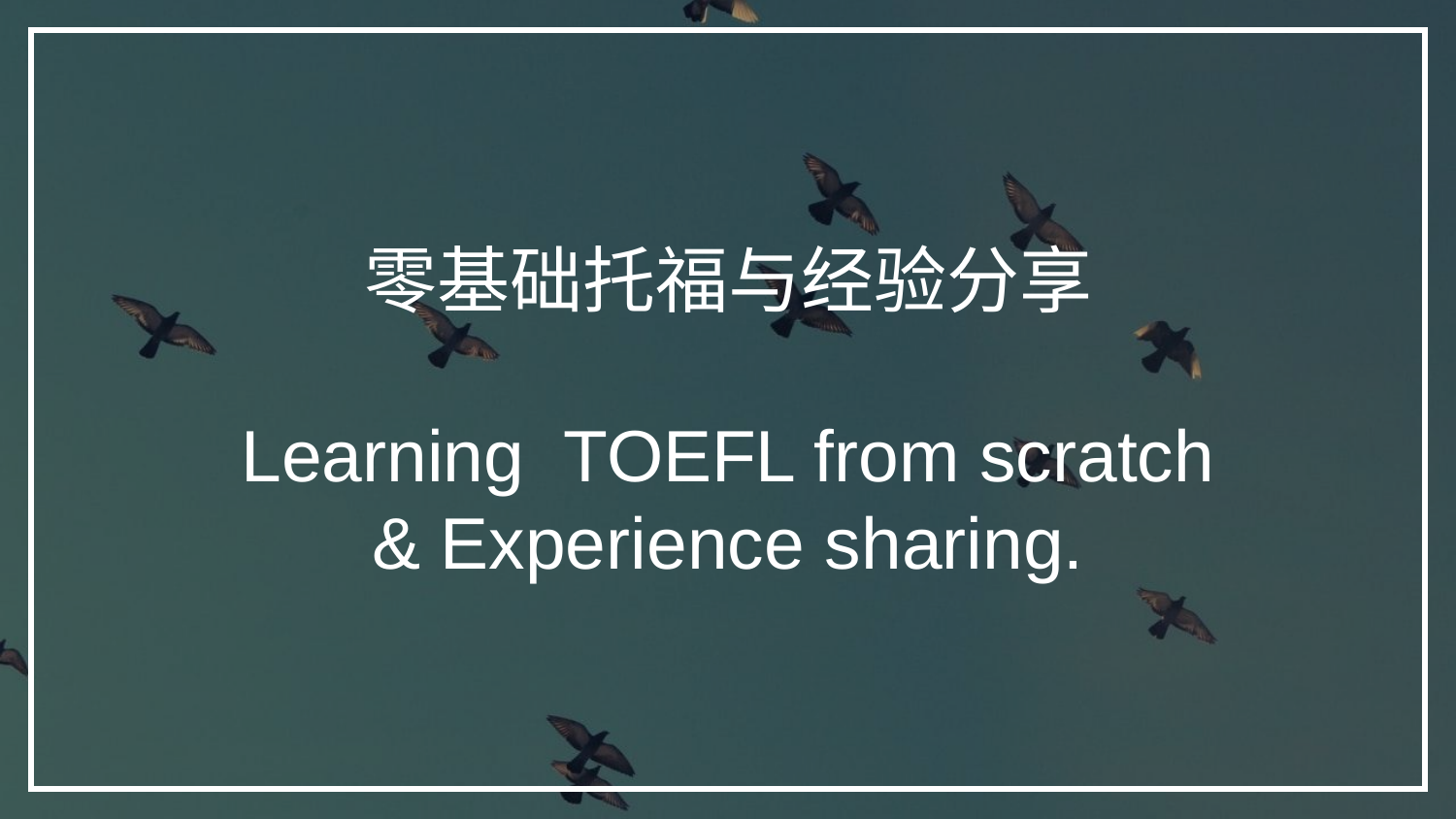

# 零基础托福与经验分享 Learning  TOEFL from scratch & Experience sharing.